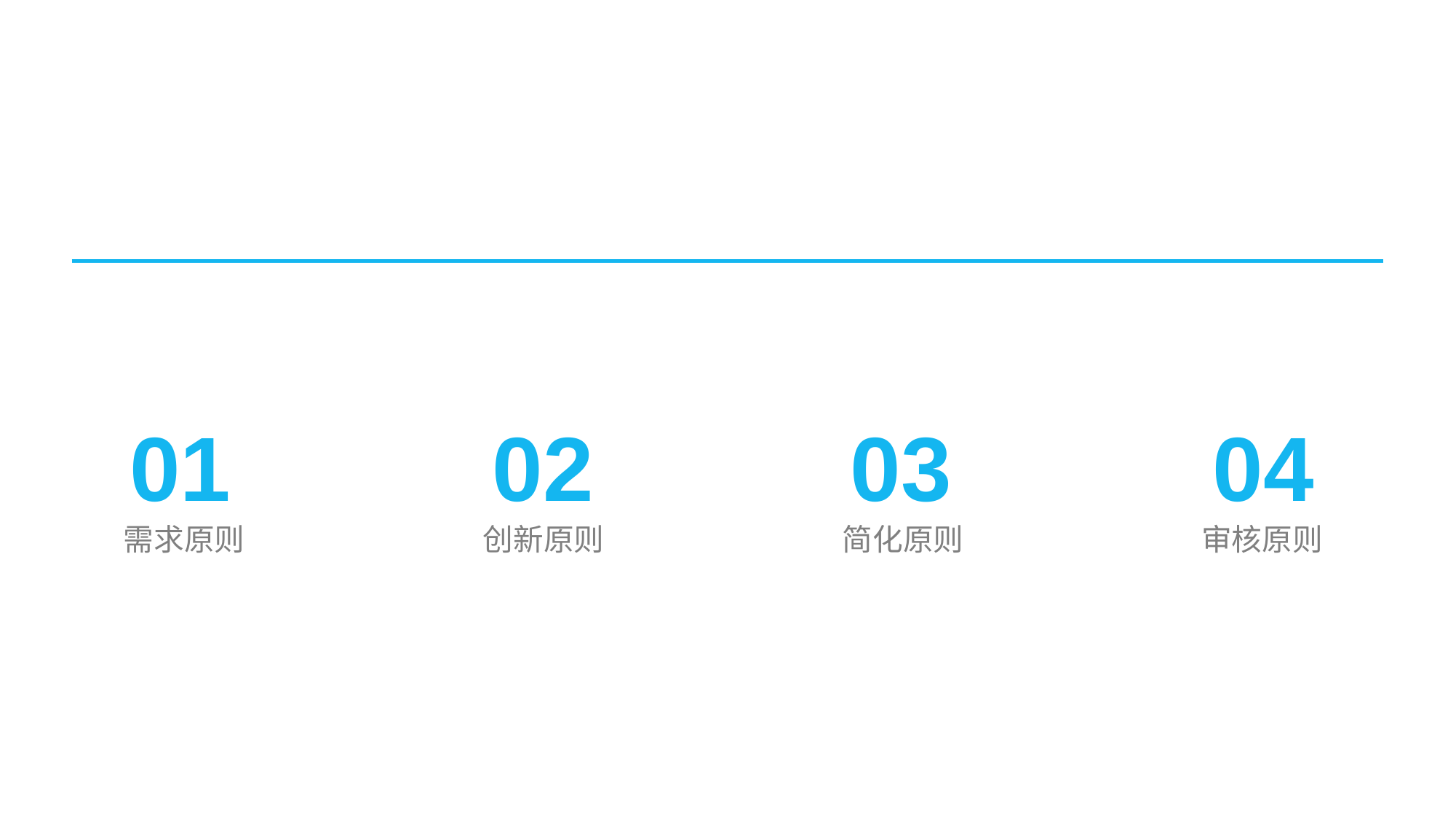

01
02
03
04
需求原则
创新原则
简化原则
审核原则